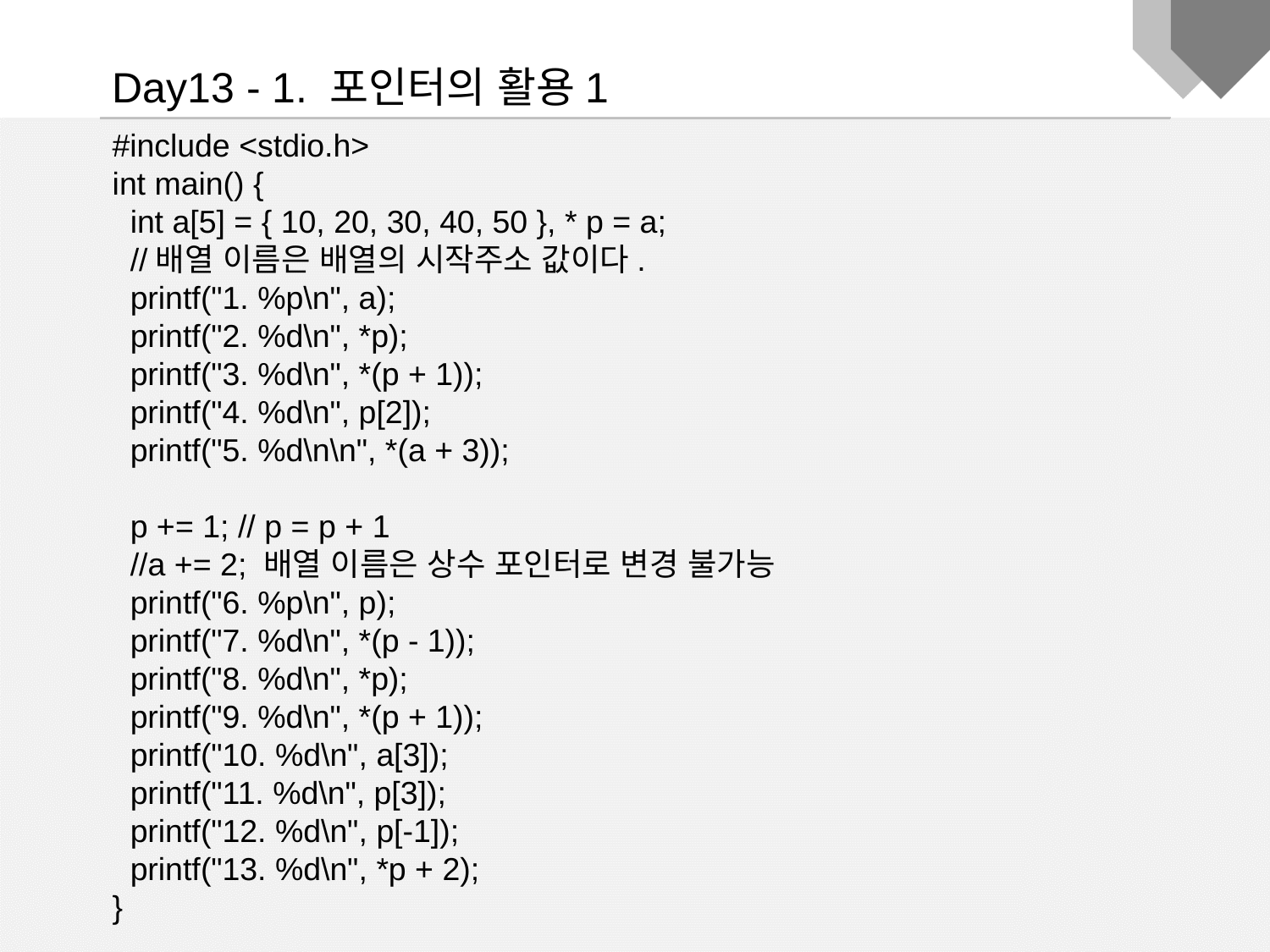

Day13 - 1. 포인터의 활용1
#include <stdio.h>
int main() {
  int a[5] = { 10, 20, 30, 40, 50 }, * p = a;
  //배열 이름은 배열의 시작주소 값이다.
  printf("1. %p\n", a);
  printf("2. %d\n", *p);
  printf("3. %d\n", *(p + 1));
  printf("4. %d\n", p[2]);
  printf("5. %d\n\n", *(a + 3));

  p += 1; // p = p + 1
  //a += 2; 배열 이름은 상수 포인터로 변경 불가능
  printf("6. %p\n", p);
  printf("7. %d\n", *(p - 1));
  printf("8. %d\n", *p);
  printf("9. %d\n", *(p + 1));
  printf("10. %d\n", a[3]);
  printf("11. %d\n", p[3]);
  printf("12. %d\n", p[-1]);
  printf("13. %d\n", *p + 2);
}